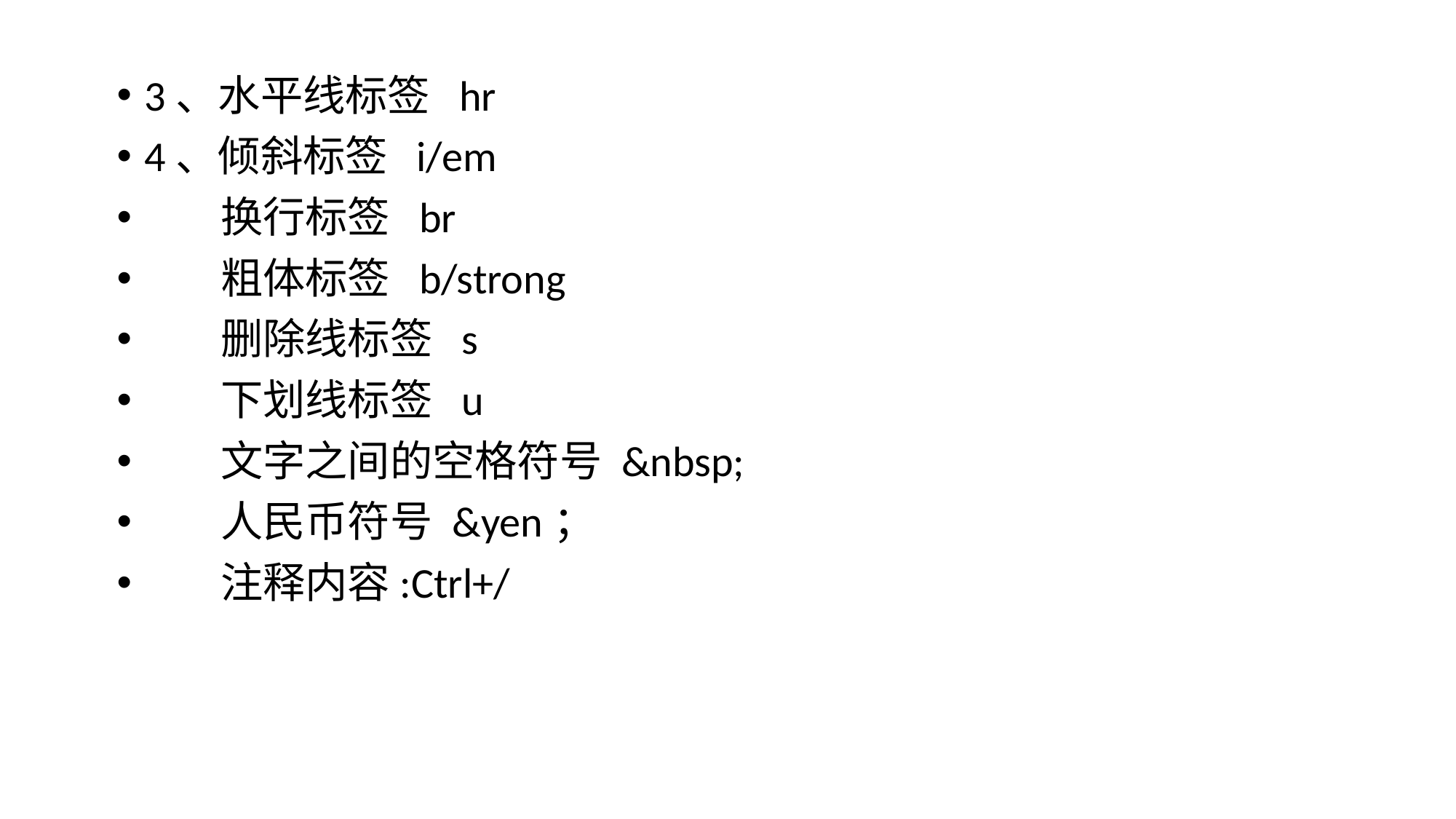

3、水平线标签  hr
4、倾斜标签  i/em
       换行标签  br
       粗体标签  b/strong
       删除线标签  s
       下划线标签  u
       文字之间的空格符号 &nbsp;
       人民币符号 &yen；
       注释内容:Ctrl+/